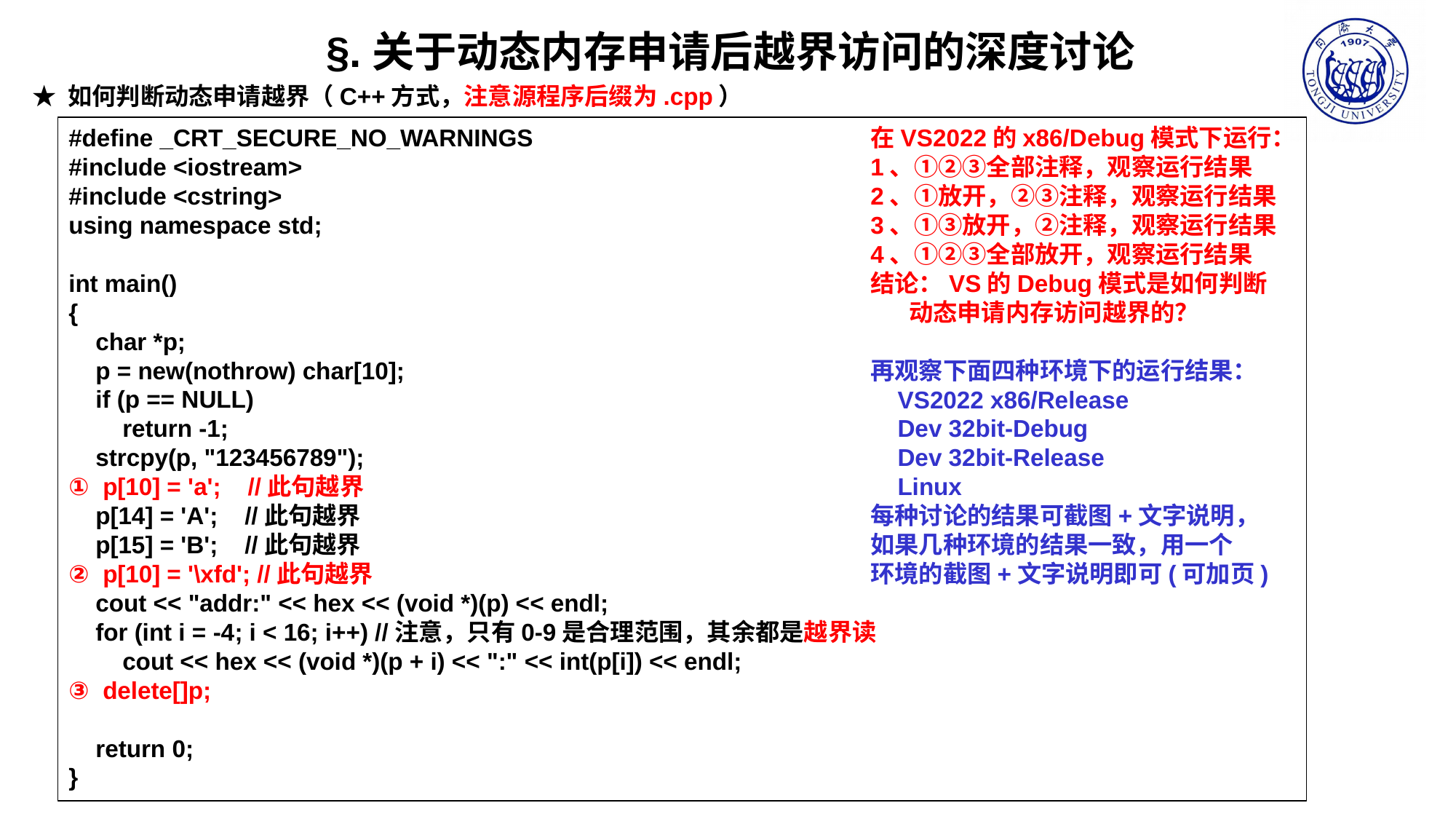

§.关于动态内存申请后越界访问的深度讨论
★ 如何判断动态申请越界（C++方式，注意源程序后缀为.cpp）
在VS2022的x86/Debug模式下运行：
1、①②③全部注释，观察运行结果
2、①放开，②③注释，观察运行结果
3、①③放开，②注释，观察运行结果
4、①②③全部放开，观察运行结果
结论：VS的Debug模式是如何判断
      动态申请内存访问越界的？

再观察下面四种环境下的运行结果：
    VS2022 x86/Release
    Dev 32bit-Debug
    Dev 32bit-Release
    Linux
每种讨论的结果可截图+文字说明，
如果几种环境的结果一致，用一个
环境的截图+文字说明即可(可加页)
#define _CRT_SECURE_NO_WARNINGS
#include <iostream>
#include <cstring>
using namespace std;

int main()
{
    char *p;
    p = new(nothrow) char[10];
    if (p == NULL)
        return -1;
    strcpy(p, "123456789");
①  p[10] = 'a';    //此句越界
    p[14] = 'A';    //此句越界
    p[15] = 'B';    //此句越界
②  p[10] = '\xfd'; //此句越界
    cout << "addr:" << hex << (void *)(p) << endl;
    for (int i = -4; i < 16; i++) //注意，只有0-9是合理范围，其余都是越界读
        cout << hex << (void *)(p + i) << ":" << int(p[i]) << endl;
③  delete[]p;

    return 0;
}